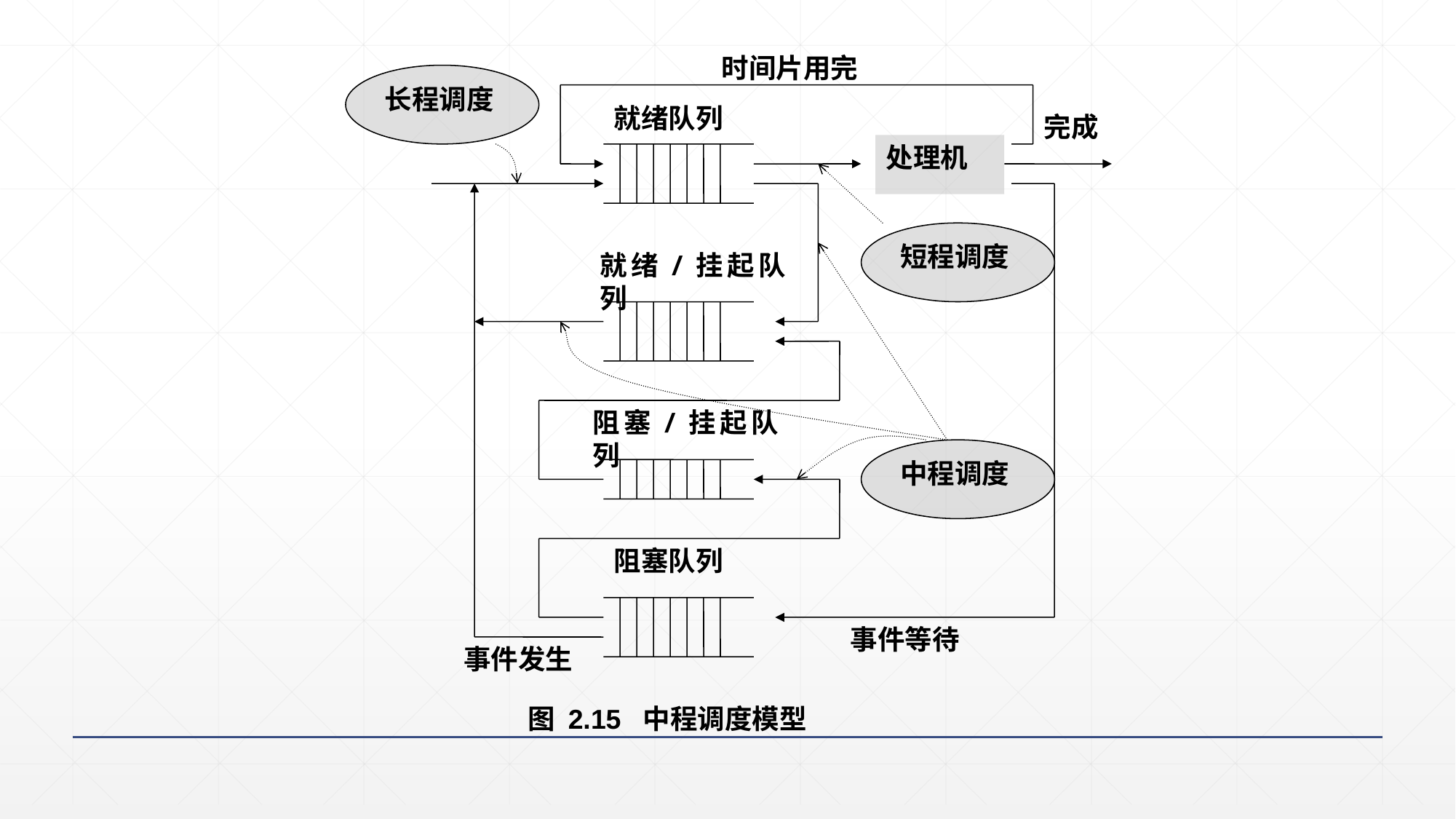

时间片用完
就绪队列
完成
处理机
就绪/挂起队列
阻塞/挂起队列
阻塞队列
事件等待
事件发生
图 2.15  中程调度模型
长程调度

短程调度

中程调度